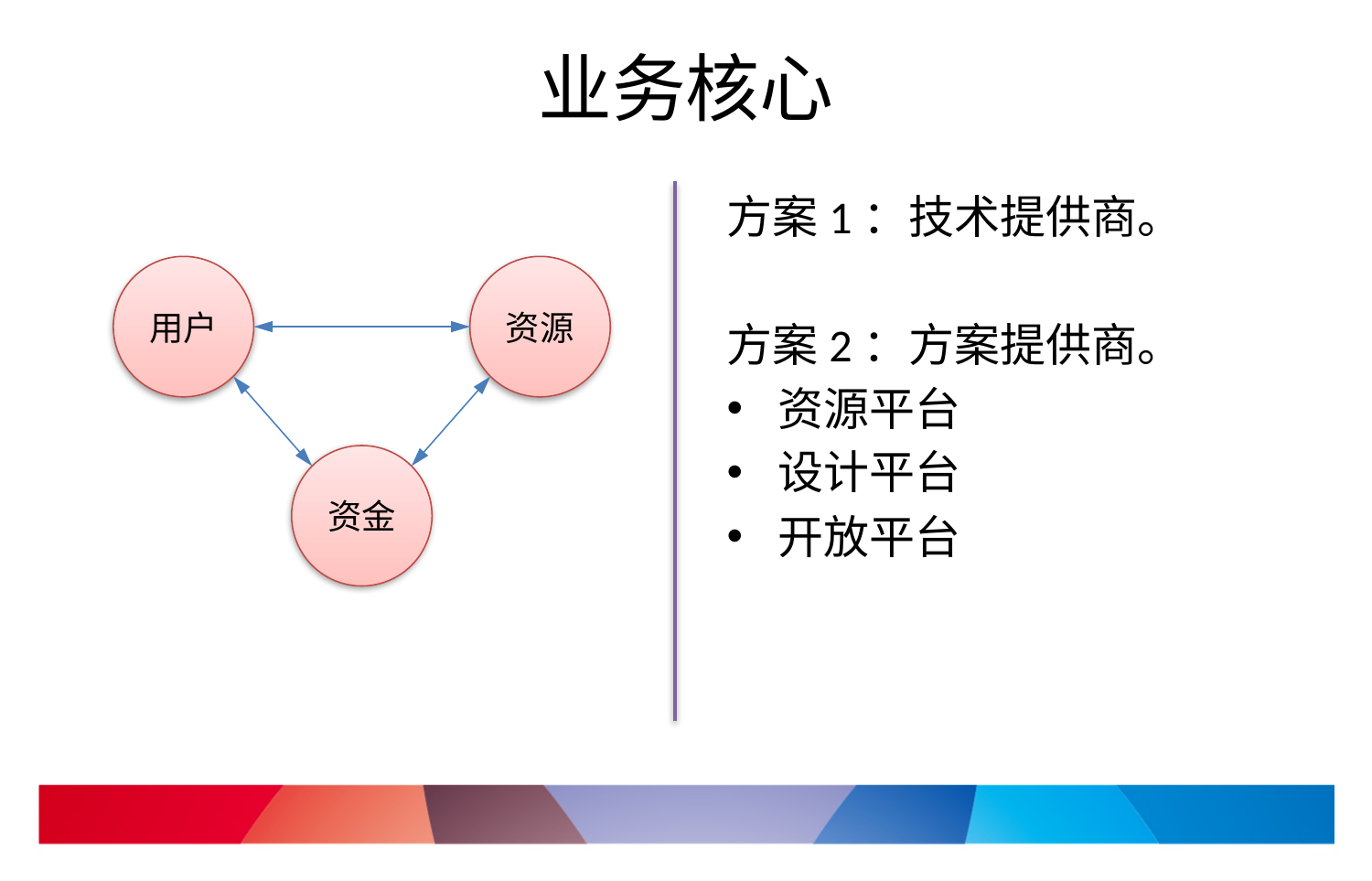

# 业务核心
方案1：技术提供商。

方案2：方案提供商。
资源平台
设计平台
开放平台
用户
资源
资金